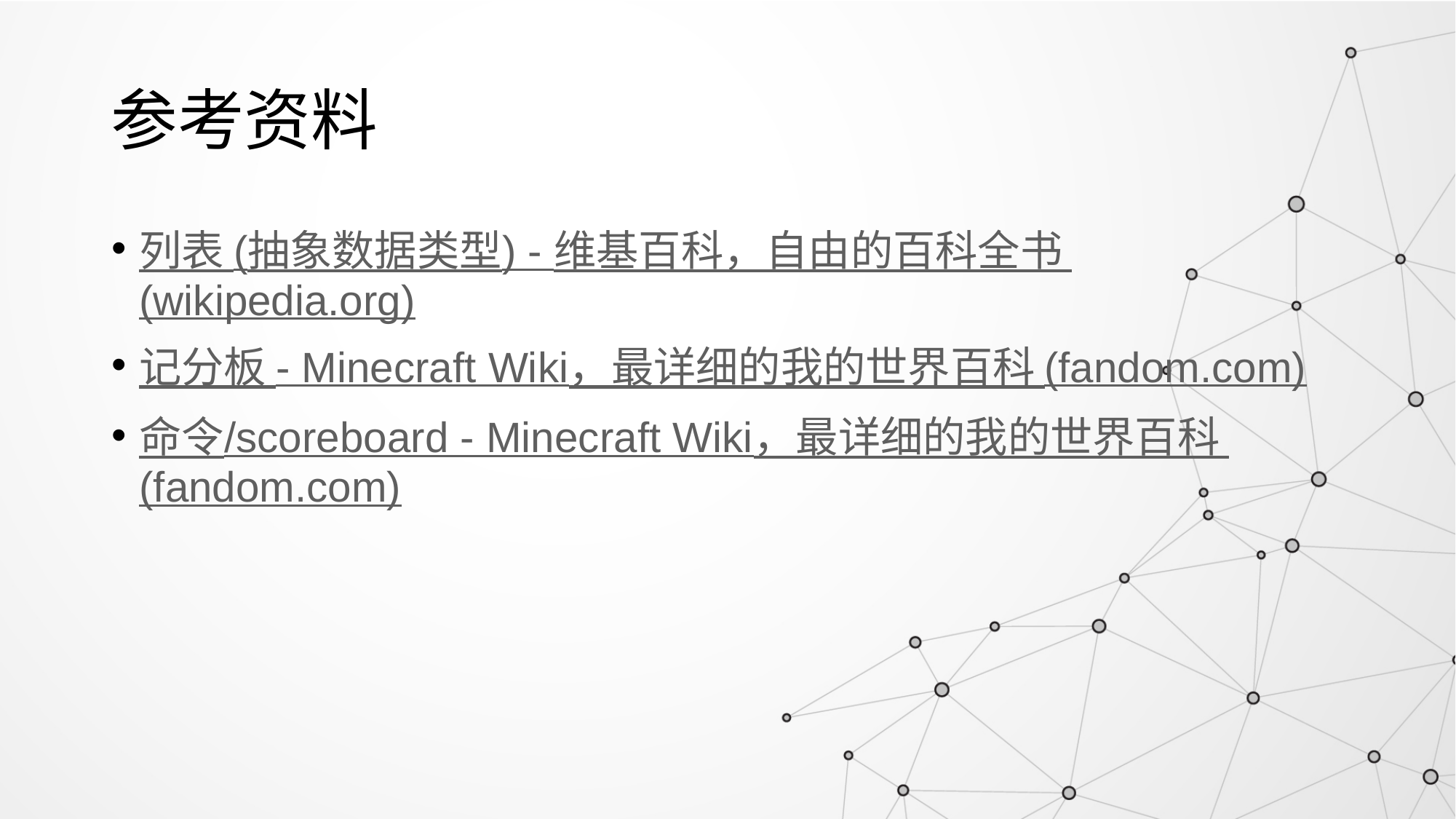

# 参考资料
列表 (抽象数据类型) - 维基百科，自由的百科全书 (wikipedia.org)
记分板 - Minecraft Wiki，最详细的我的世界百科 (fandom.com)
命令/scoreboard - Minecraft Wiki，最详细的我的世界百科 (fandom.com)